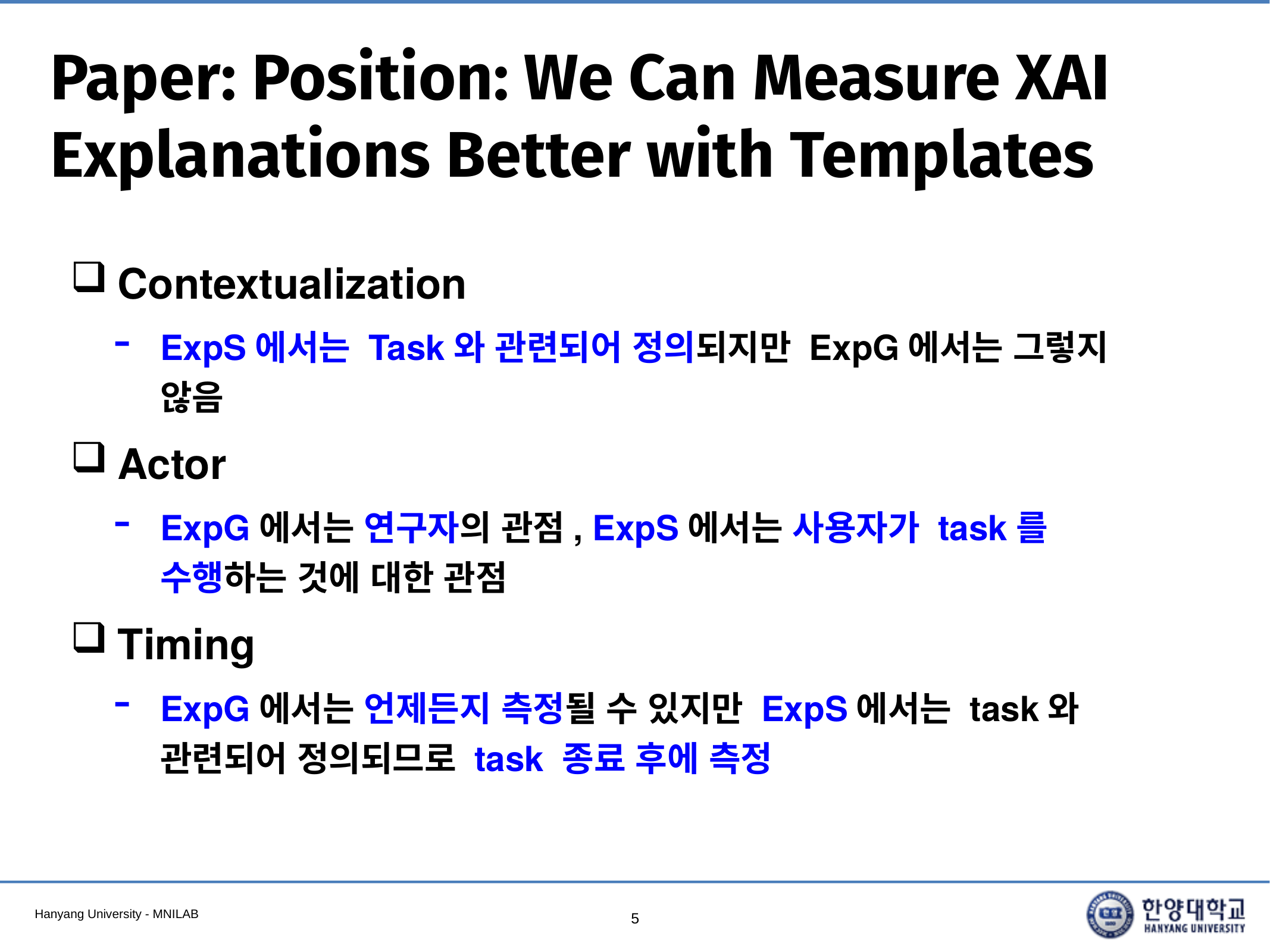

# Paper: Position: We Can Measure XAI Explanations Better with Templates
Contextualization
ExpS에서는 Task와 관련되어 정의되지만 ExpG에서는 그렇지 않음
Actor
ExpG에서는 연구자의 관점, ExpS에서는 사용자가 task를 수행하는 것에 대한 관점
Timing
ExpG에서는 언제든지 측정될 수 있지만 ExpS에서는 task와 관련되어 정의되므로 task 종료 후에 측정
5